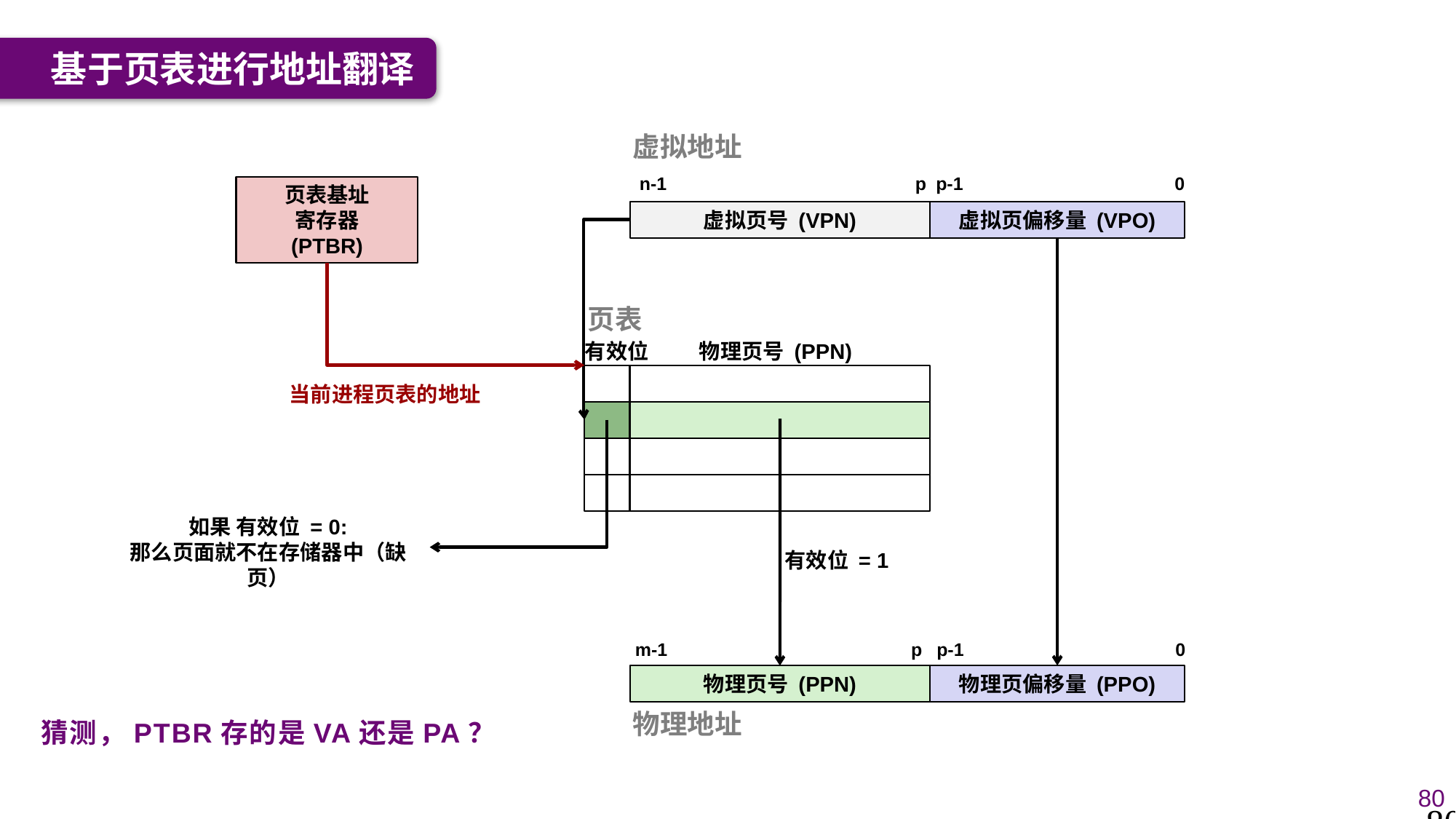

基于页表进行地址翻译
虚拟地址
n-1
p
p-1
0
页表基址
寄存器
(PTBR)
虚拟页号 (VPN)
虚拟页偏移量 (VPO)
页表
有效位
物理页号 (PPN)

当前进程页表的地址

如果 有效位 = 0:
那么页面就不在存储器中（缺页）
有效位 = 1
m-1
p
p-1
0
物理页号 (PPN)
物理页偏移量 (PPO)
物理地址
猜测，PTBR存的是VA还是PA？
80
80